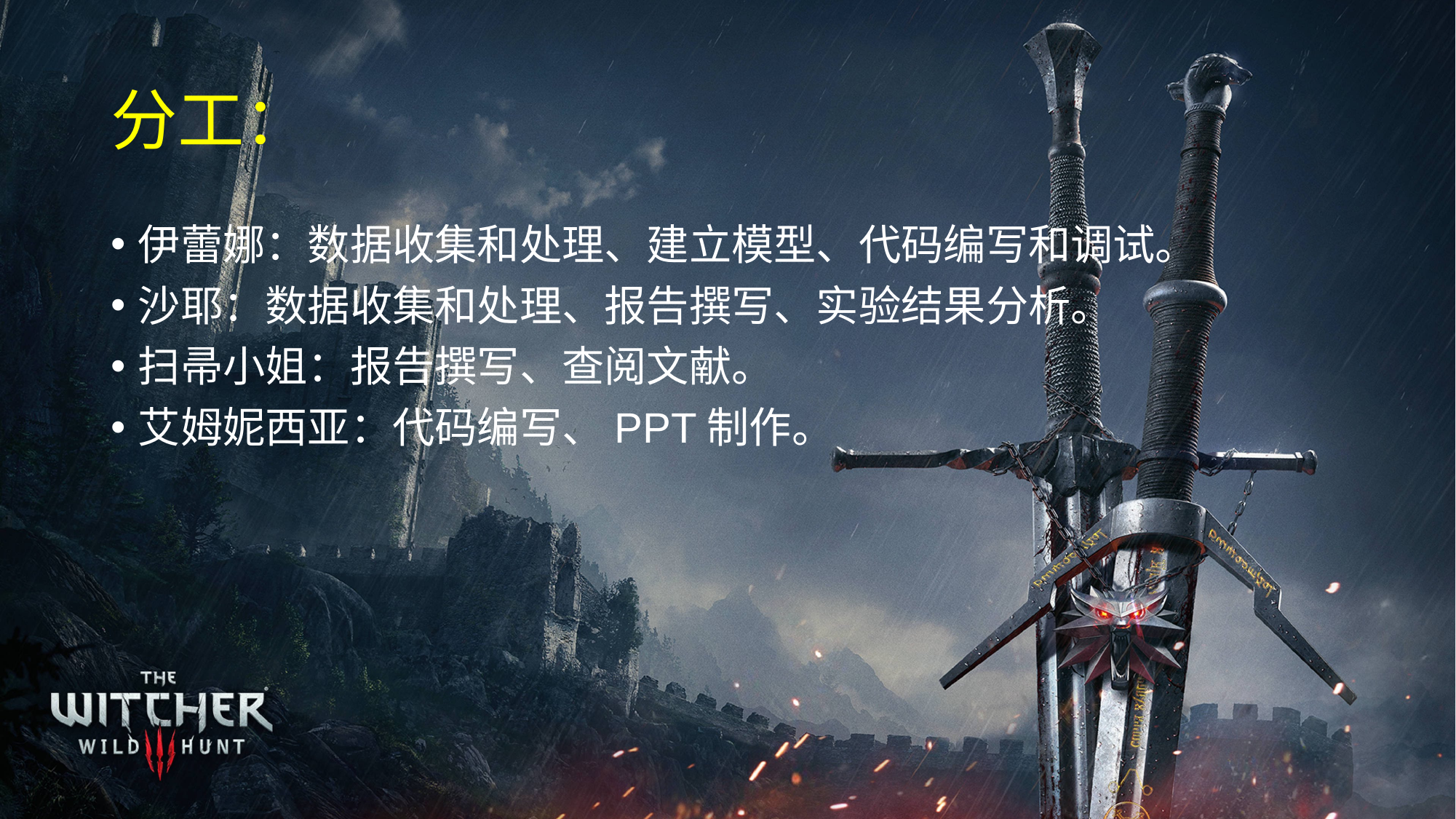

# 分工：
伊蕾娜：数据收集和处理、建立模型、代码编写和调试。
沙耶：数据收集和处理、报告撰写、实验结果分析。
扫帚小姐：报告撰写、查阅文献。
艾姆妮西亚：代码编写、PPT制作。